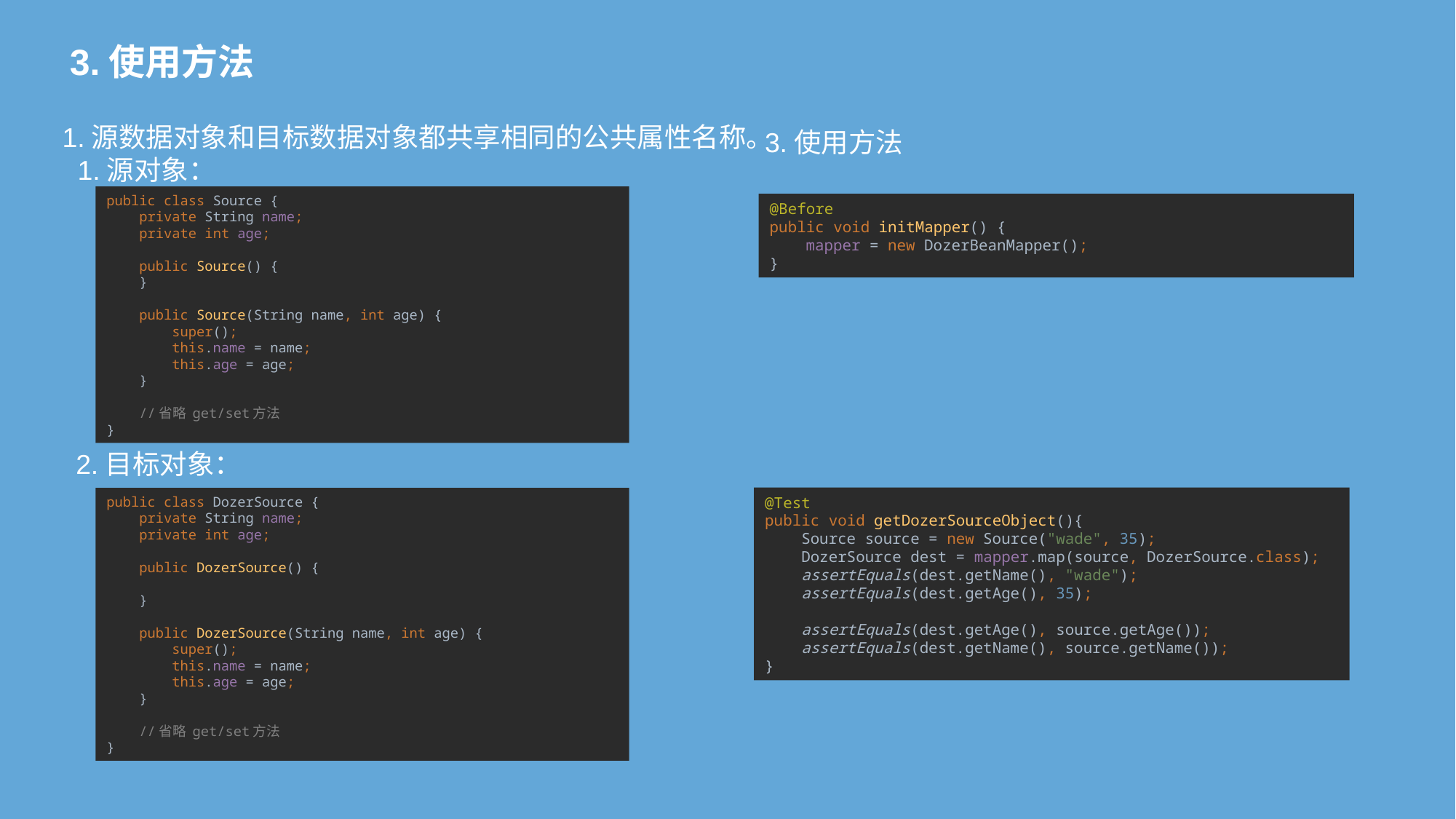

3.使用方法
1.源数据对象和目标数据对象都共享相同的公共属性名称。
  1.源对象：

3.使用方法

public class Source {
    private String name;
    private int age;
    public Source() {
    }
    public Source(String name, int age) {
        super();
        this.name = name;
        this.age = age;
    }

    //省略 get/set方法
}
@Before
public void initMapper() {
    mapper = new DozerBeanMapper();
}
 2.目标对象：

public class DozerSource {
    private String name;
    private int age;
    public DozerSource() {
    }
    public DozerSource(String name, int age) {
        super();
        this.name = name;
        this.age = age;
    }
    //省略 get/set方法
}
@Test
public void getDozerSourceObject(){
    Source source = new Source("wade", 35);
    DozerSource dest = mapper.map(source, DozerSource.class);
    assertEquals(dest.getName(), "wade");
    assertEquals(dest.getAge(), 35);
    assertEquals(dest.getAge(), source.getAge());
    assertEquals(dest.getName(), source.getName());
}